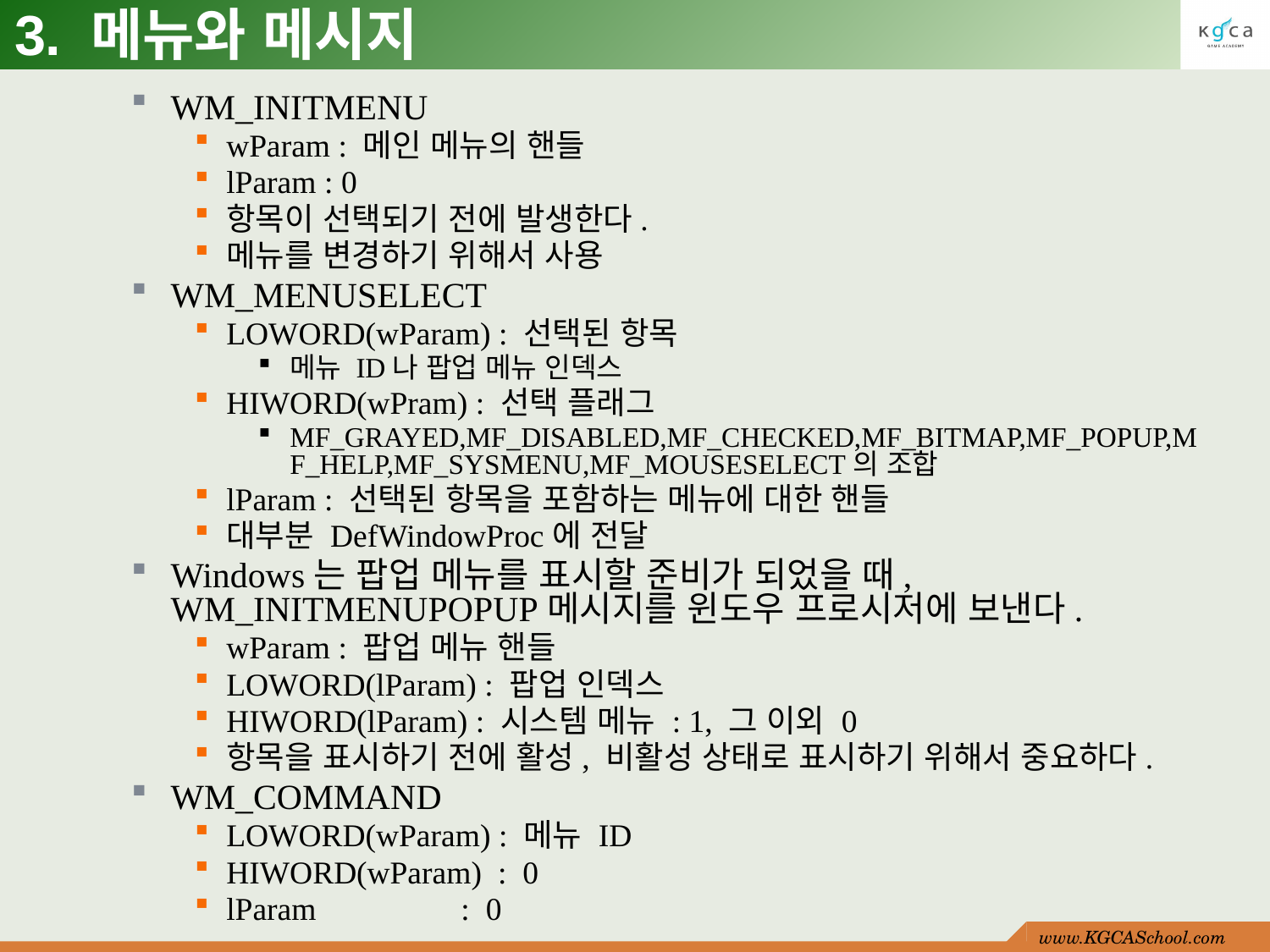

# 3. 메뉴와 메시지
WM_INITMENU
wParam : 메인 메뉴의 핸들
lParam : 0
항목이 선택되기 전에 발생한다.
메뉴를 변경하기 위해서 사용
WM_MENUSELECT
LOWORD(wParam) : 선택된 항목
메뉴 ID나 팝업 메뉴 인덱스
HIWORD(wPram) : 선택 플래그
MF_GRAYED,MF_DISABLED,MF_CHECKED,MF_BITMAP,MF_POPUP,MF_HELP,MF_SYSMENU,MF_MOUSESELECT의 조합
lParam : 선택된 항목을 포함하는 메뉴에 대한 핸들
대부분 DefWindowProc에 전달
Windows는 팝업 메뉴를 표시할 준비가 되었을 때, WM_INITMENUPOPUP메시지를 윈도우 프로시저에 보낸다.
wParam : 팝업 메뉴 핸들
LOWORD(lParam) : 팝업 인덱스
HIWORD(lParam) : 시스템 메뉴 : 1, 그 이외 0
항목을 표시하기 전에 활성, 비활성 상태로 표시하기 위해서 중요하다.
WM_COMMAND
LOWORD(wParam) : 메뉴 ID
HIWORD(wParam)  :  0
lParam                  :  0